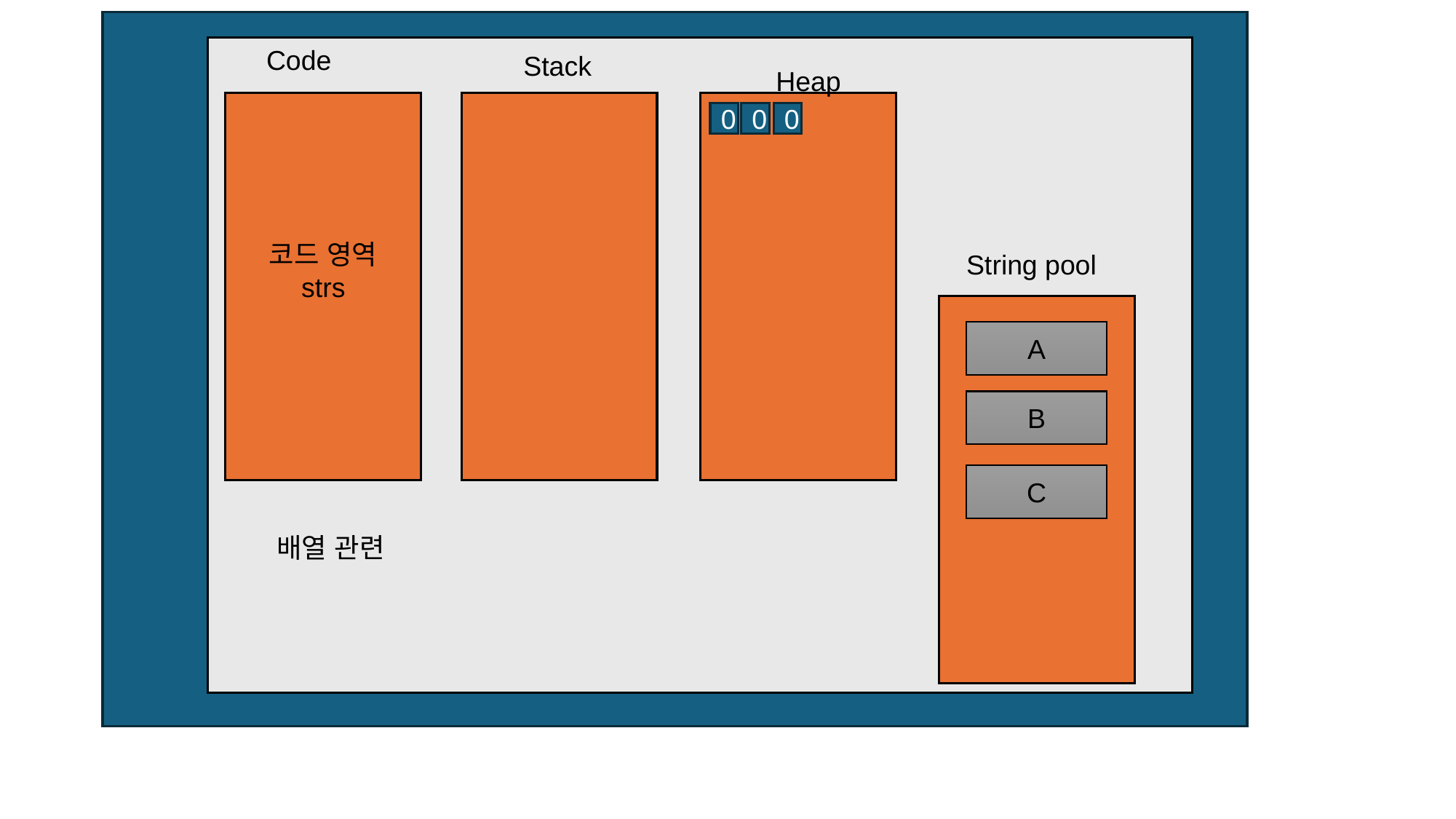

Code
Stack
Heap
코드 영역
strs

0
0
0
String pool

A
B
C
배열 관련